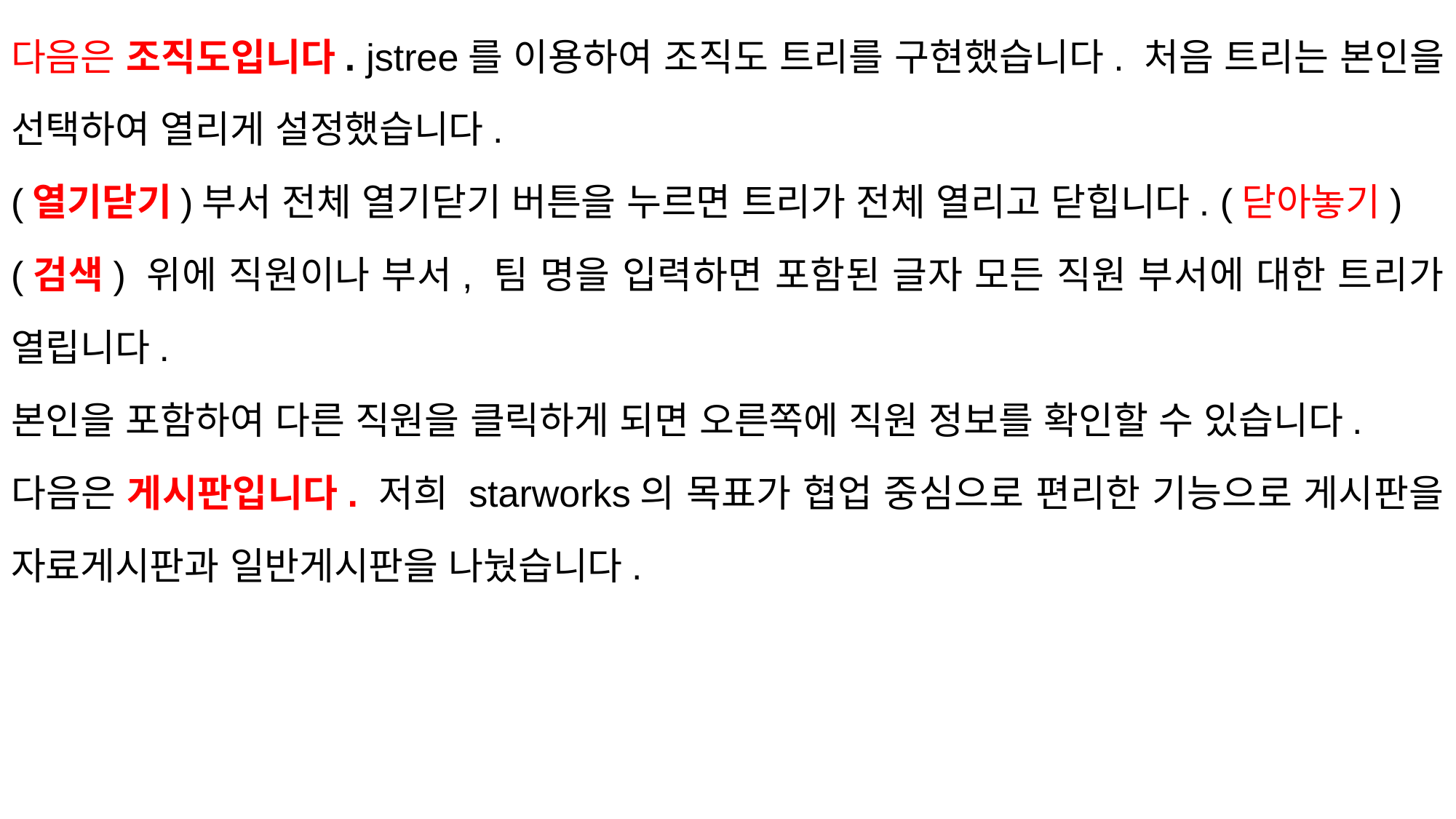

다음은 조직도입니다. jstree를 이용하여 조직도 트리를 구현했습니다. 처음 트리는 본인을 선택하여 열리게 설정했습니다.
(열기닫기)부서 전체 열기닫기 버튼을 누르면 트리가 전체 열리고 닫힙니다. (닫아놓기)
(검색) 위에 직원이나 부서, 팀 명을 입력하면 포함된 글자 모든 직원 부서에 대한 트리가 열립니다.
본인을 포함하여 다른 직원을 클릭하게 되면 오른쪽에 직원 정보를 확인할 수 있습니다.
다음은 게시판입니다. 저희 starworks의 목표가 협업 중심으로 편리한 기능으로 게시판을 자료게시판과 일반게시판을 나눴습니다.